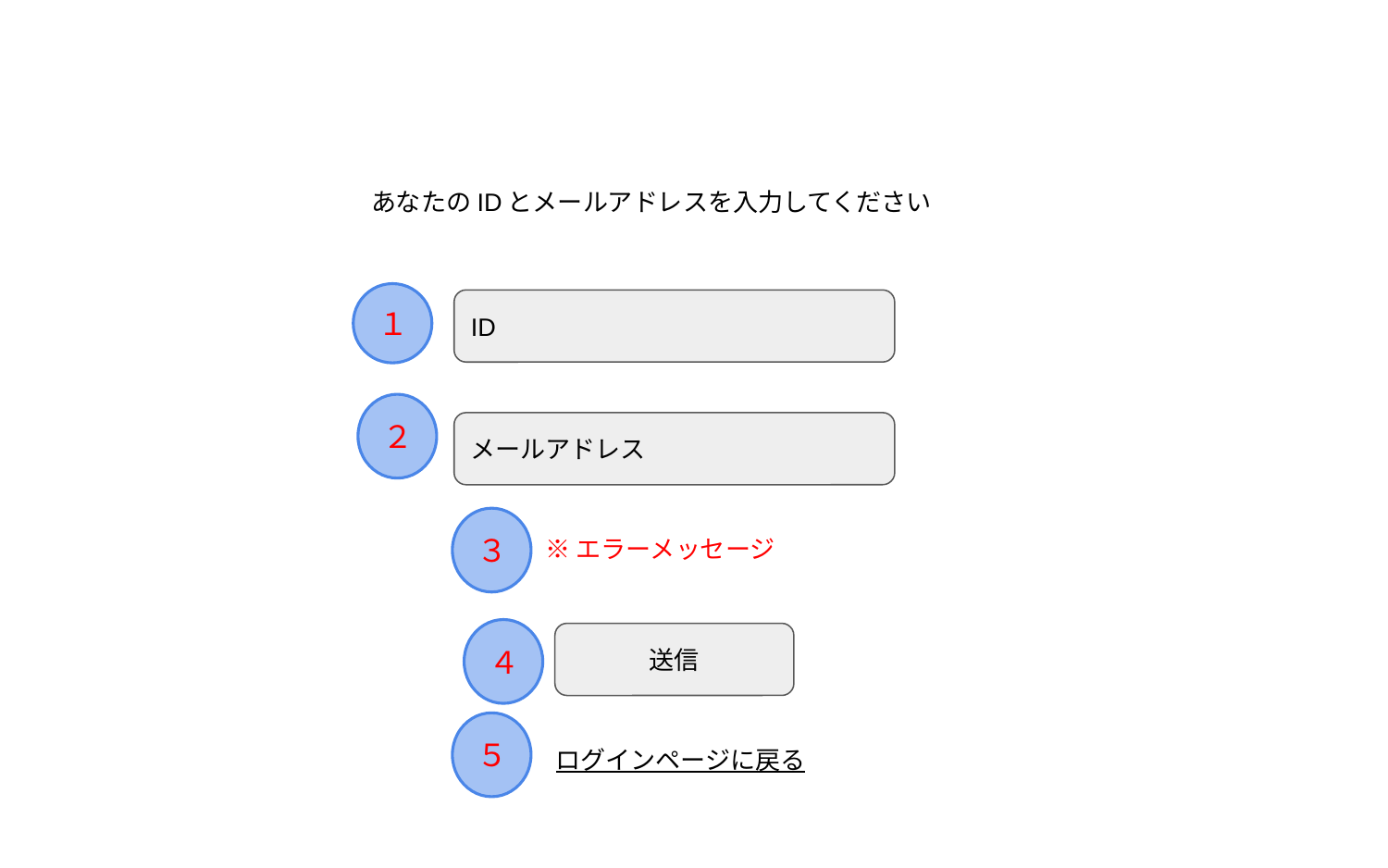

PW再入力ページ１
あなたのIDとメールアドレスを入力してください
１
ID
２
メールアドレス
３
※エラーメッセージ
４
送信
５
ログインページに戻る